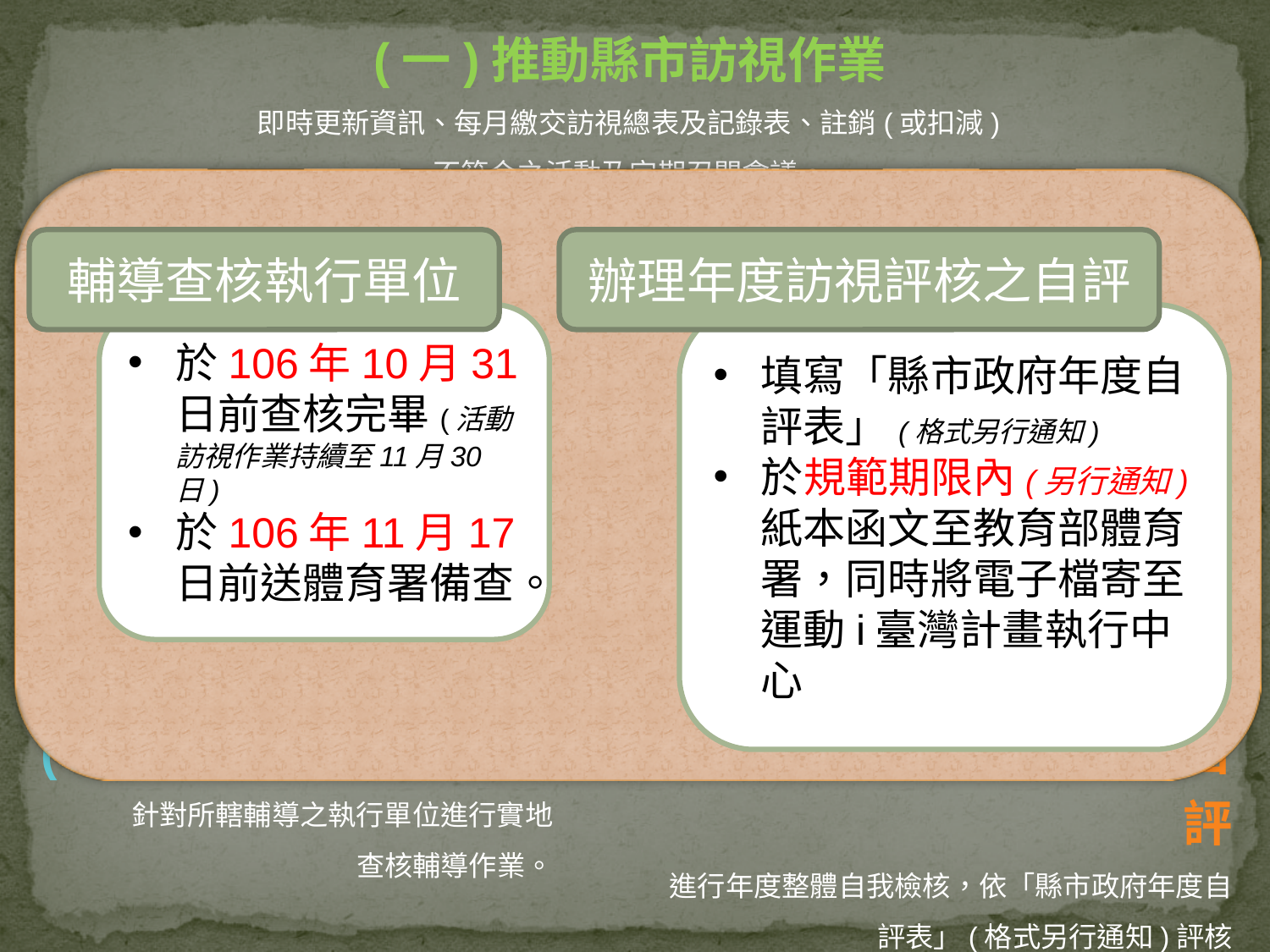

(一)推動縣市訪視作業
即時更新資訊、每月繳交訪視總表及記錄表、註銷(或扣減)不符合之活動及定期召開會議。

輔導查核執行單位
辦理年度訪視評核之自評
於106年10月31日前查核完畢(活動訪視作業持續至11月30日)
於106年11月17日前送體育署備查。
填寫「縣市政府年度自評表」(格式另行通知)
於規範期限內(另行通知)紙本函文至教育部體育署，同時將電子檔寄至運動i臺灣計畫執行中心

| 作業項目 | 時程 | 注意事項 |
| --- | --- | --- |
| 資訊更新 | 即時 | 今年運動i臺灣資訊平台(含運動地圖)更新方式另行通知 |
| 召開縣市會議 | 每3個月一次 | 第一次應於3/15日前舉行並邀請中央委員(於會議前兩周通知執行中心以利邀請) |
| 訪視紀錄表 | 每月25日前 | 今年延後縣市政府繳回之期限，提供充分輔導時間，並利用總表提醒縣市政府回饋訪視表予執行單位 |

縣市政府職務

(二)輔導查核執行單位
針對所轄輔導之執行單位進行實地
查核輔導作業。
(三)辦理年度訪視評核自評
進行年度整體自我檢核，依「縣市政府年度自評表」(格式另行通知)評核